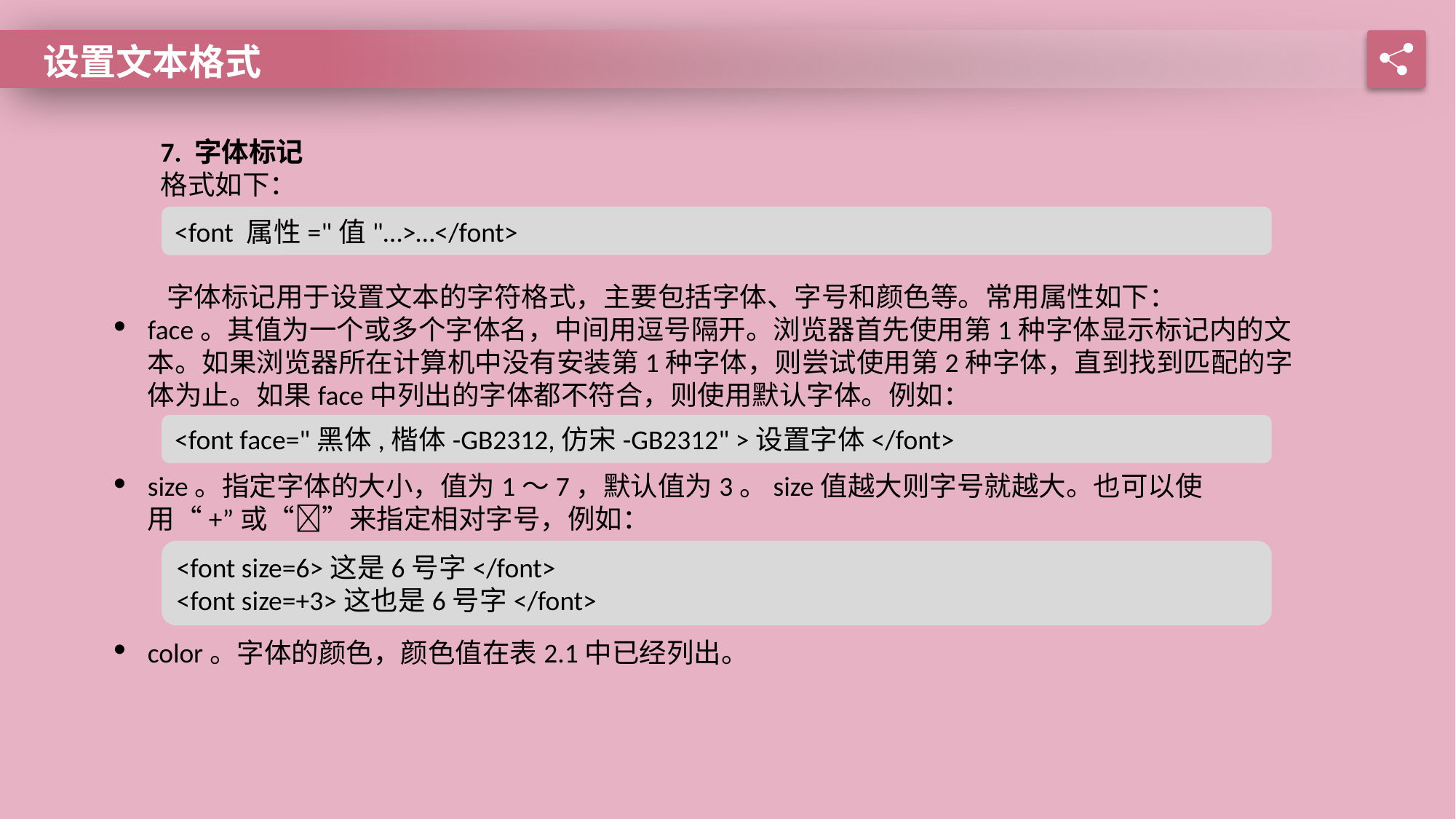

设置文本格式
7. 字体标记
格式如下：
<font 属性="值"…>…</font>
字体标记用于设置文本的字符格式，主要包括字体、字号和颜色等。常用属性如下：
face。其值为一个或多个字体名，中间用逗号隔开。浏览器首先使用第1种字体显示标记内的文本。如果浏览器所在计算机中没有安装第1种字体，则尝试使用第2种字体，直到找到匹配的字体为止。如果face中列出的字体都不符合，则使用默认字体。例如：
<font face="黑体,楷体-GB2312,仿宋-GB2312" >设置字体</font>
size。指定字体的大小，值为1～7，默认值为3。size值越大则字号就越大。也可以使用“+”或“−”来指定相对字号，例如：
<font size=6>这是6号字</font>
<font size=+3>这也是6号字</font>
color。字体的颜色，颜色值在表2.1中已经列出。